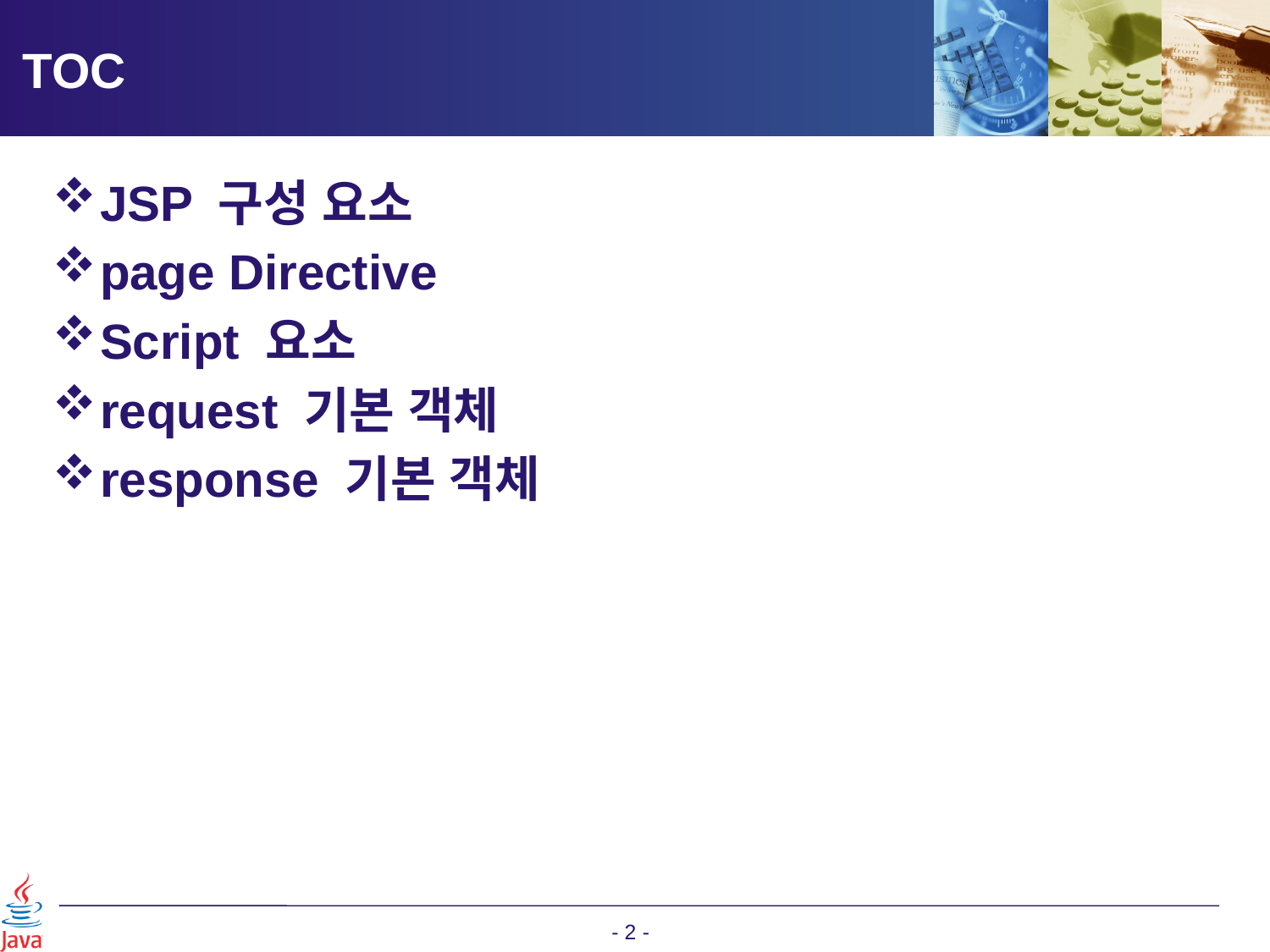

# TOC
JSP 구성 요소
page Directive
Script 요소
request 기본 객체
response 기본 객체